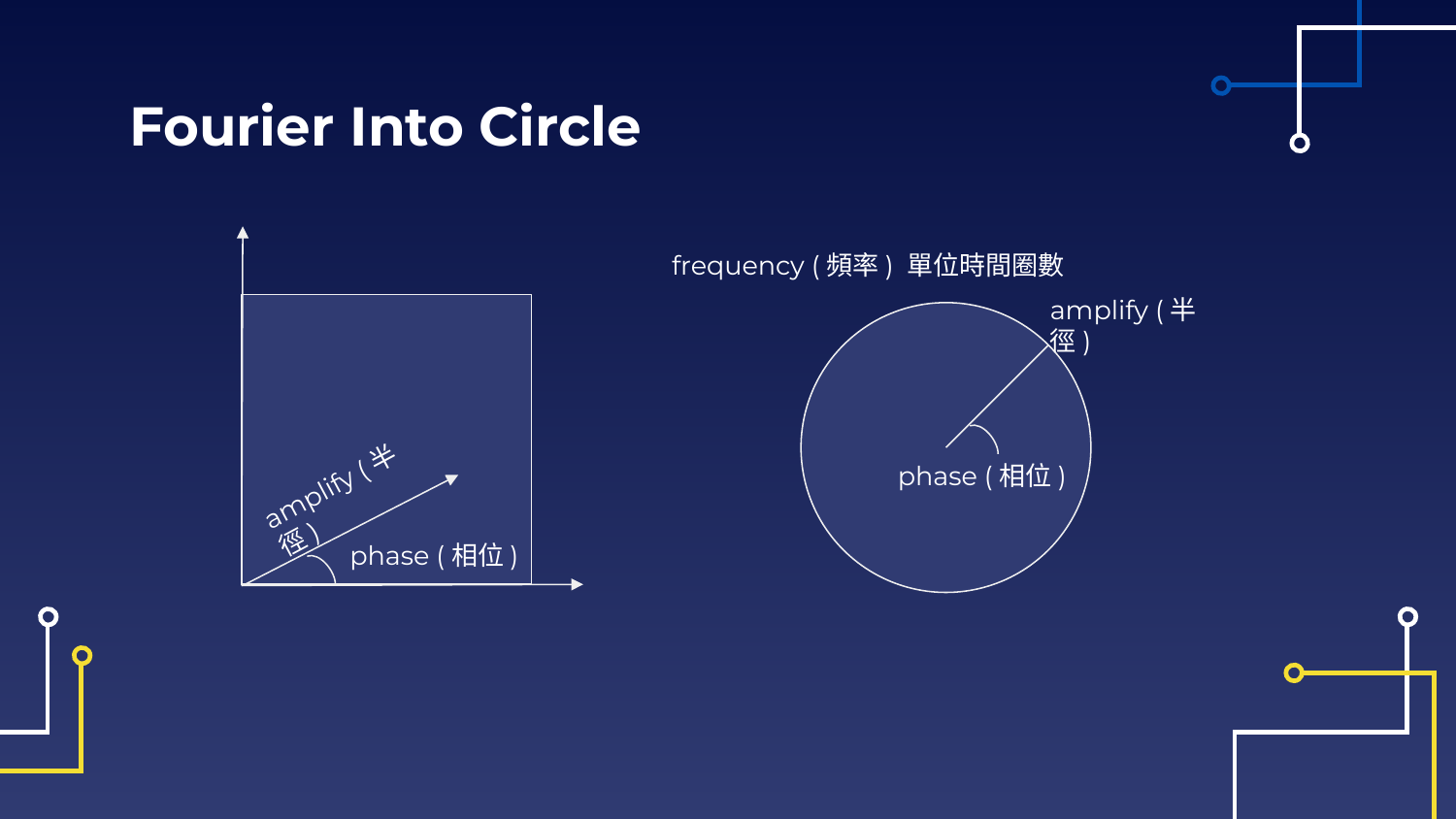

Fourier Into Circle
 frequency (頻率) 單位時間圈數
# amplify (半徑)

phase (相位)
amplify (半徑)
phase (相位)